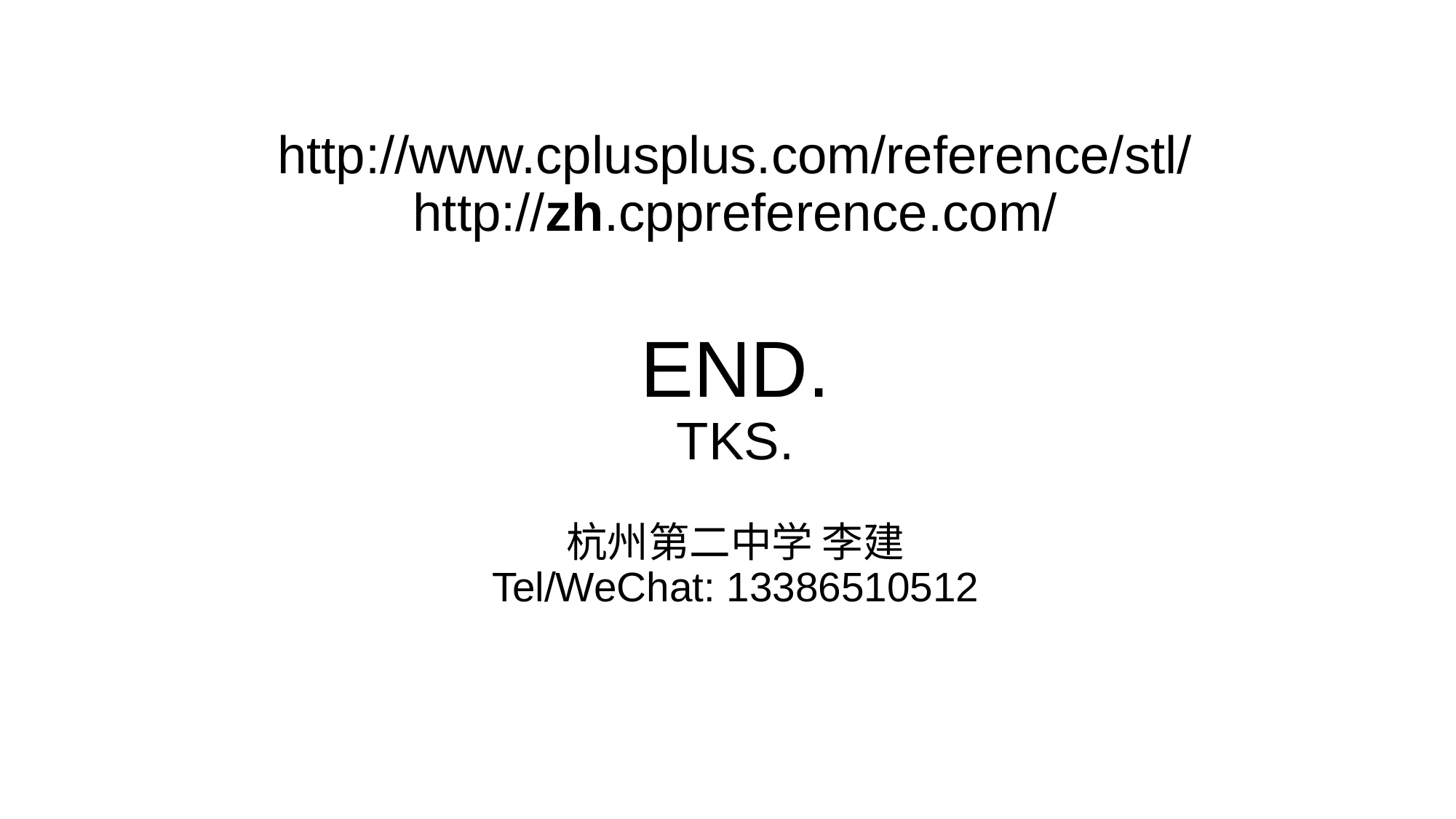

# http://www.cplusplus.com/reference/stl/ http://zh.cppreference.com/ END. TKS. 杭州第二中学 李建 Tel/WeChat: 13386510512